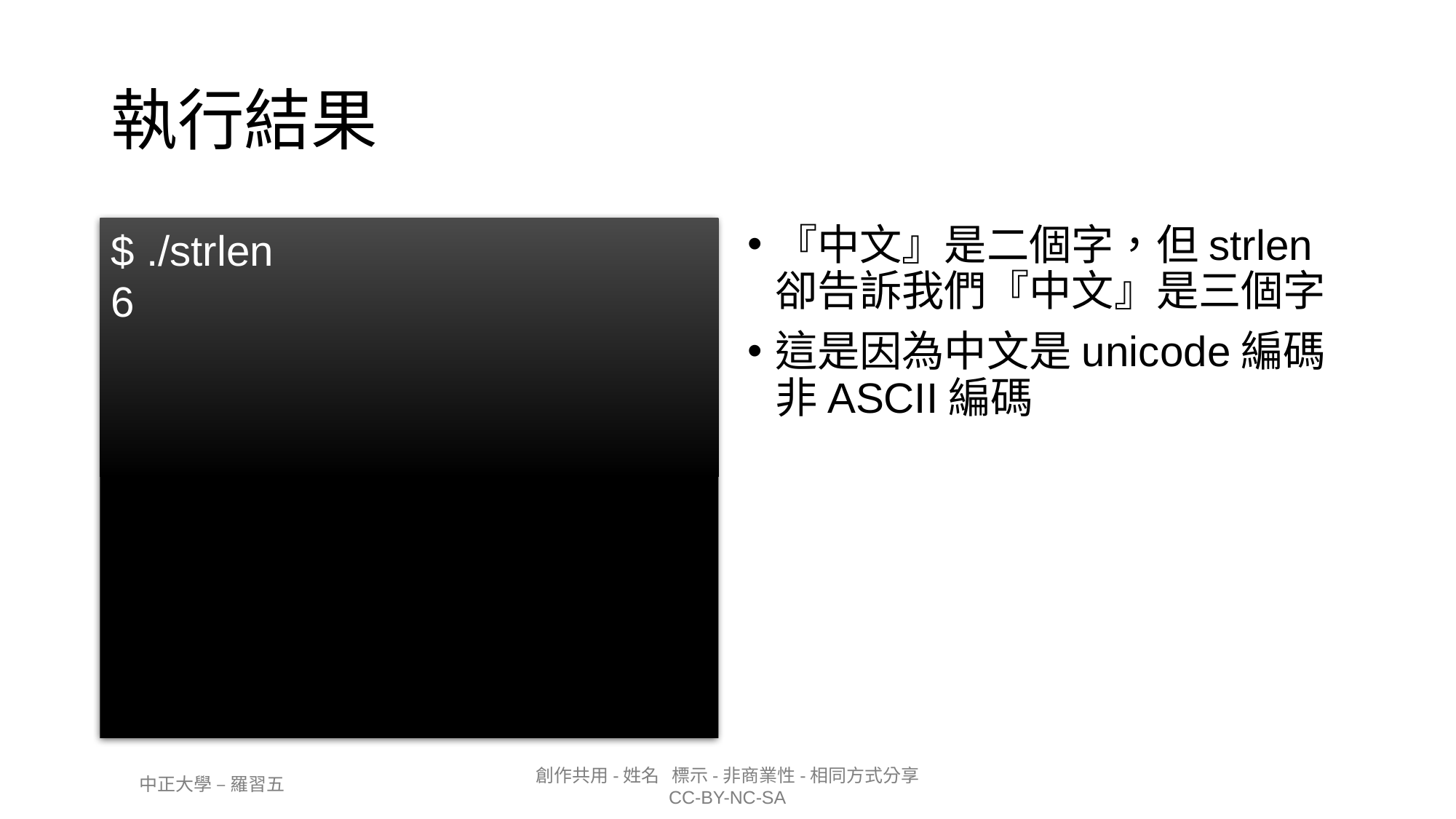

# 執行結果
$ ./strlen
6

『中文』是二個字，但strlen卻告訴我們『中文』是三個字
這是因為中文是unicode編碼非ASCII編碼